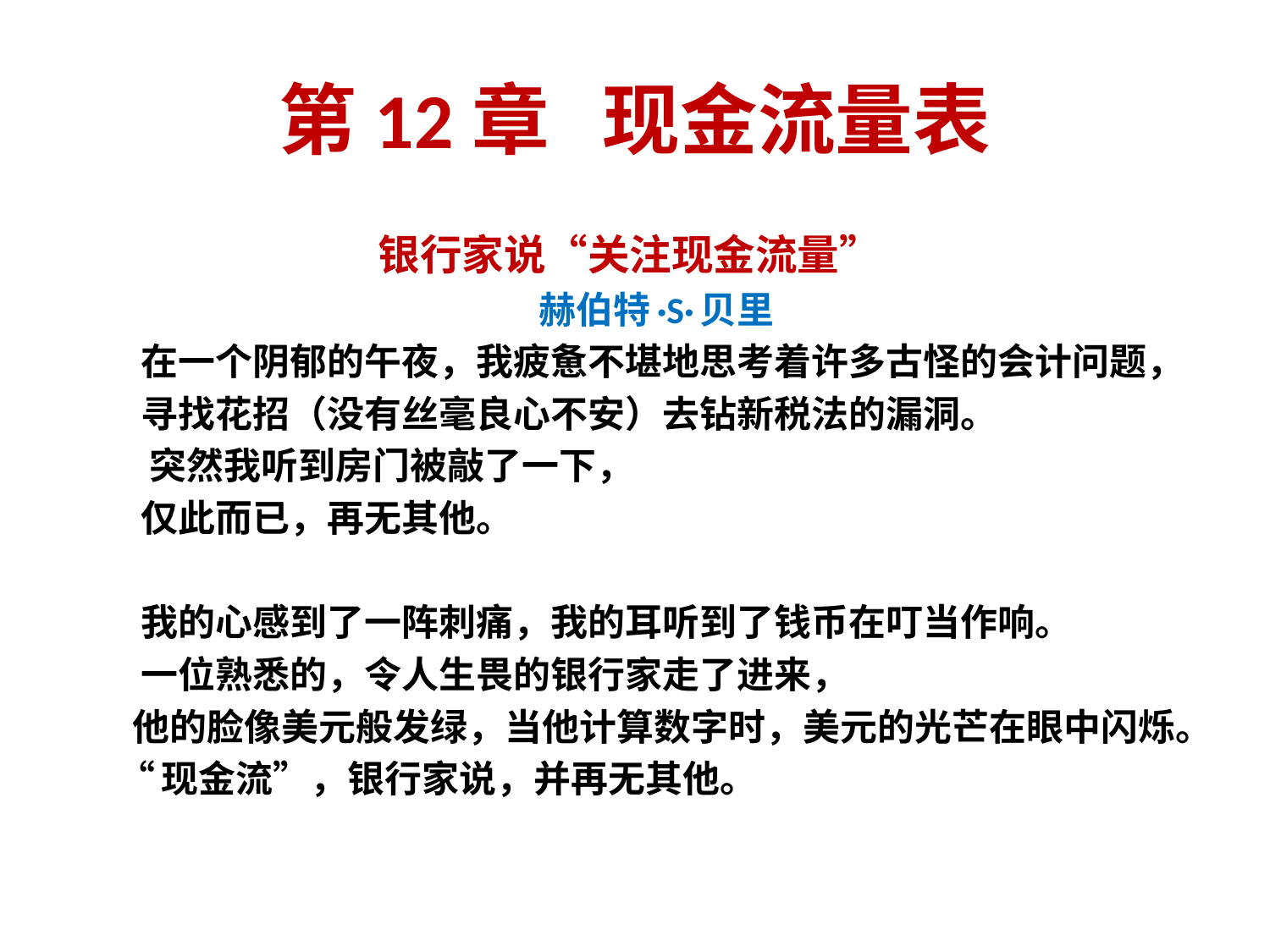

# 第12章   现金流量表
                               银行家说“关注现金流量”
                                                      赫伯特·S·贝里
       在一个阴郁的午夜，我疲惫不堪地思考着许多古怪的会计问题，
       寻找花招（没有丝毫良心不安）去钻新税法的漏洞。
        突然我听到房门被敲了一下，
       仅此而已，再无其他。

       我的心感到了一阵刺痛，我的耳听到了钱币在叮当作响。
       一位熟悉的，令人生畏的银行家走了进来，
      他的脸像美元般发绿，当他计算数字时，美元的光芒在眼中闪烁。
     “现金流”，银行家说，并再无其他。